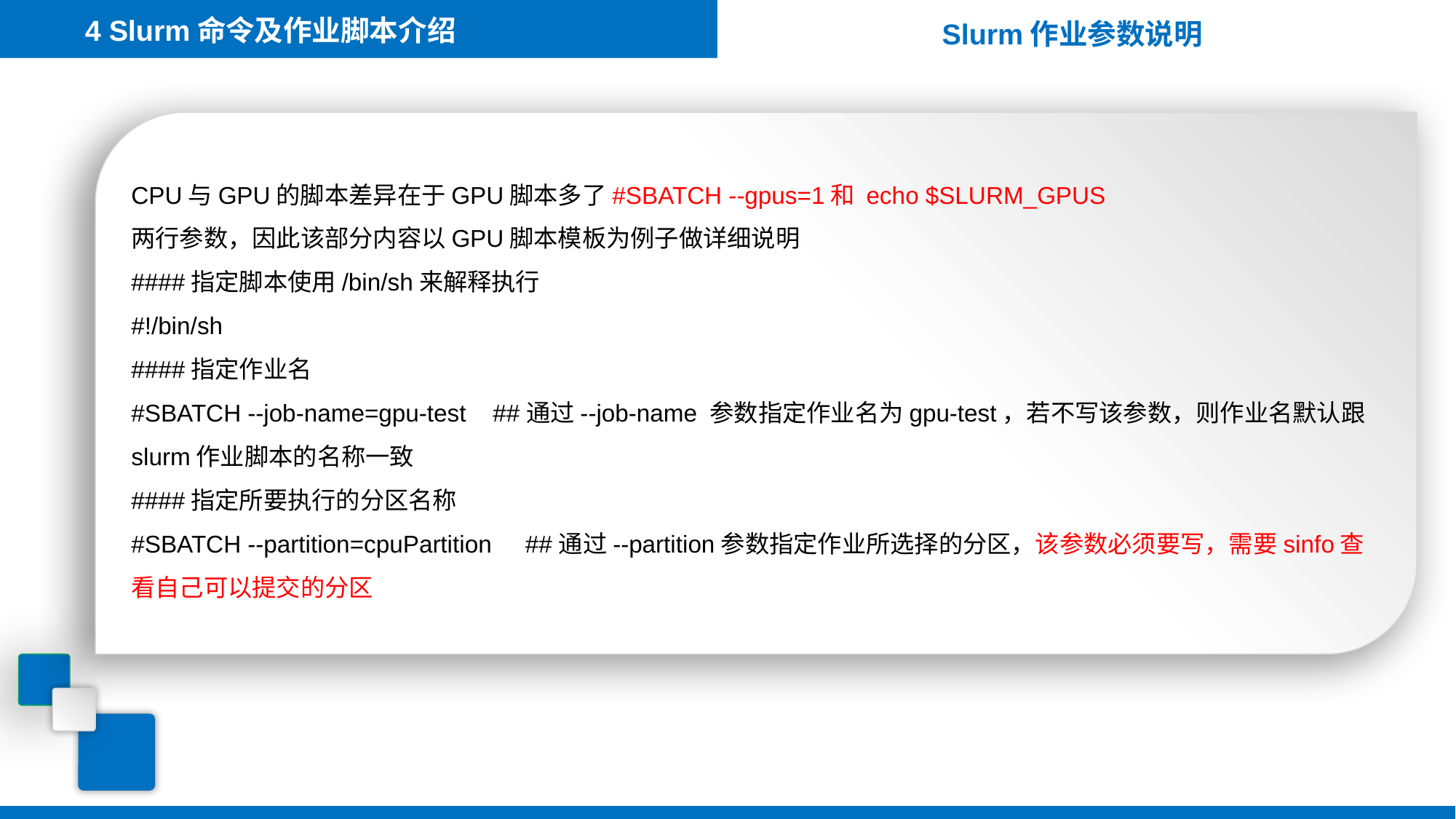

4 Slurm命令及作业脚本介绍

Slurm作业参数说明
CPU与GPU的脚本差异在于GPU脚本多了#SBATCH --gpus=1和 echo $SLURM_GPUS
两行参数，因此该部分内容以GPU脚本模板为例子做详细说明
####指定脚本使用/bin/sh来解释执行
#!/bin/sh
####指定作业名
#SBATCH --job-name=gpu-test    ##通过--job-name 参数指定作业名为gpu-test，若不写该参数，则作业名默认跟slurm作业脚本的名称一致
####指定所要执行的分区名称
#SBATCH --partition=cpuPartition     ##通过--partition参数指定作业所选择的分区，该参数必须要写，需要sinfo查看自己可以提交的分区